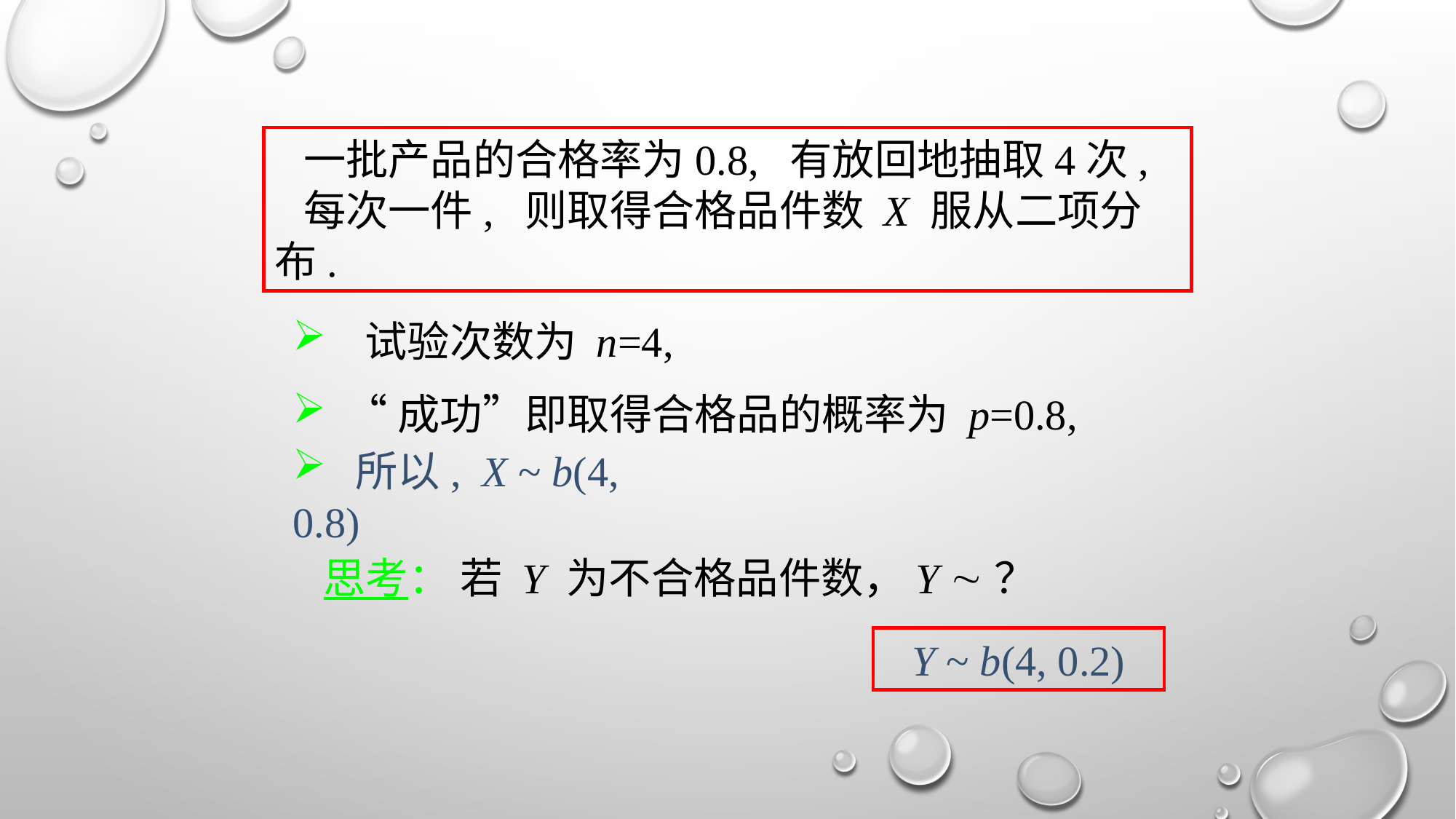

一批产品的合格率为0.8,  有放回地抽取4次,
  每次一件,  则取得合格品件数 X 服从二项分布.
   试验次数为 n=4,
  “成功”即取得合格品的概率为 p=0.8,
  所以,  X ~ b(4, 0.8)
思考： 若 Y 为不合格品件数，Y ∼？
Y ~ b(4, 0.2)